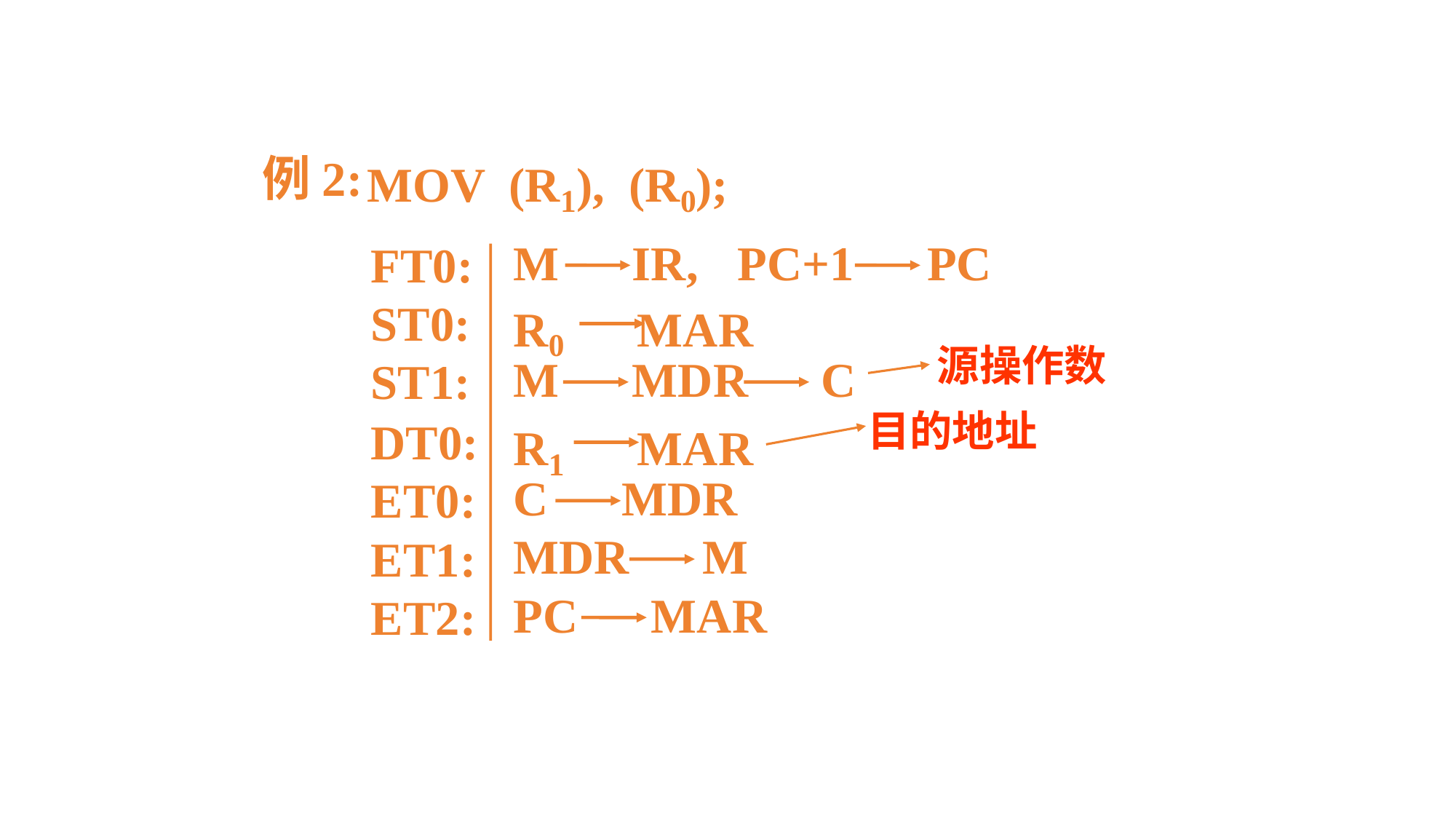

例2:
MOV  (R1),  (R0);
FT0:
M      IR,

PC+1      PC

ST0:
R0      MAR

源操作数
ST1:
M      MDR      C

目的地址
DT0:
R1      MAR

ET0:
C      MDR

ET1:
MDR      M

ET2:
PC      MAR